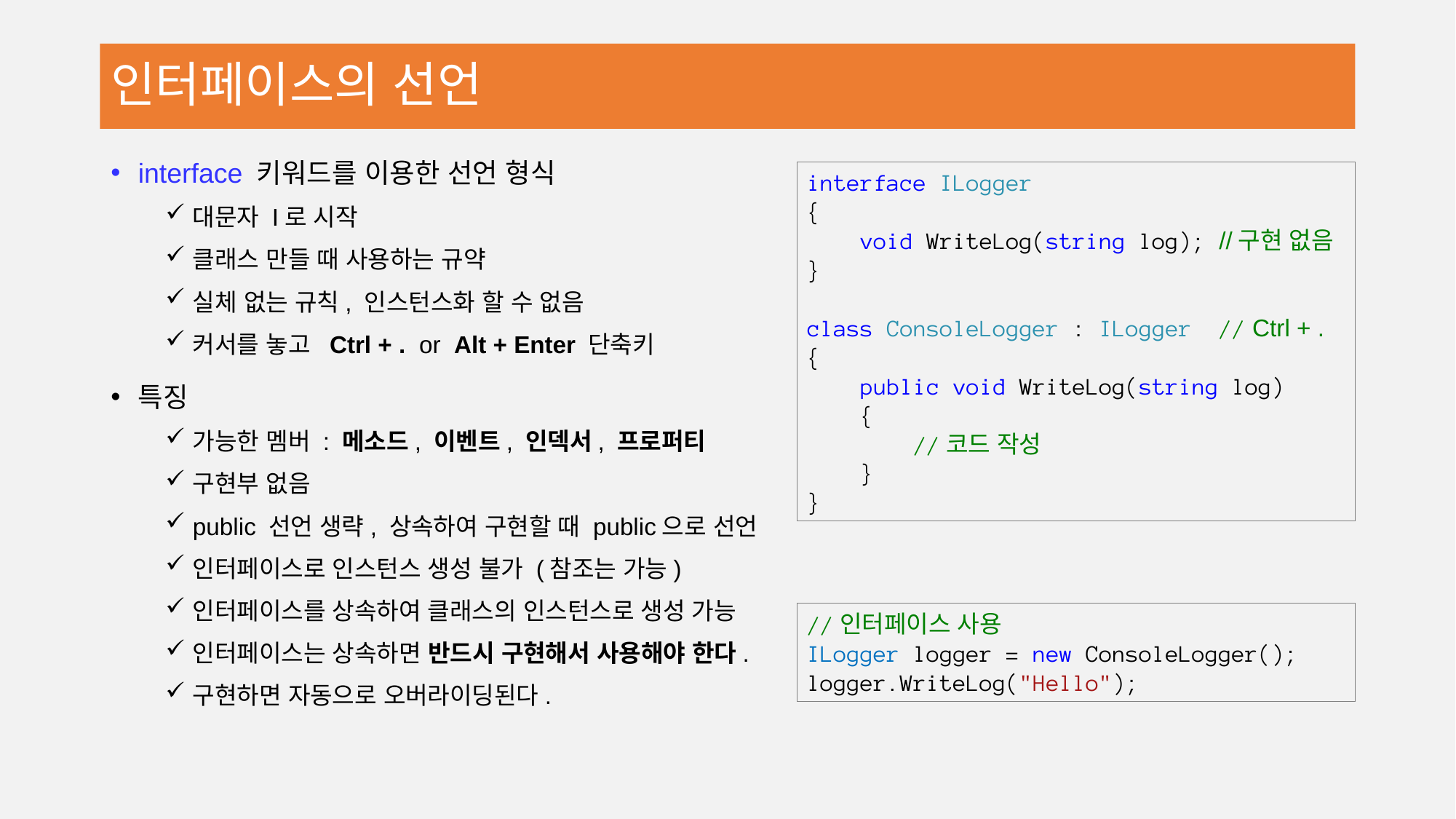

# 인터페이스의 선언
interface 키워드를 이용한 선언 형식
대문자 I로 시작
클래스 만들 때 사용하는 규약
실체 없는 규칙, 인스턴스화 할 수 없음
커서를 놓고  Ctrl + .  or  Alt + Enter 단축키
특징
가능한 멤버 : 메소드, 이벤트, 인덱서, 프로퍼티
구현부 없음
public 선언 생략, 상속하여 구현할 때 public으로 선언
인터페이스로 인스턴스 생성 불가 (참조는 가능)
인터페이스를 상속하여 클래스의 인스턴스로 생성 가능
인터페이스는 상속하면 반드시 구현해서 사용해야 한다.
구현하면 자동으로 오버라이딩된다.
interface ILogger
{
    void WriteLog(string log); //구현 없음
}

class ConsoleLogger : ILogger  // Ctrl + .
{
    public void WriteLog(string log)
    {
        //코드 작성
    }
}
//인터페이스 사용
ILogger logger = new ConsoleLogger();
logger.WriteLog("Hello");